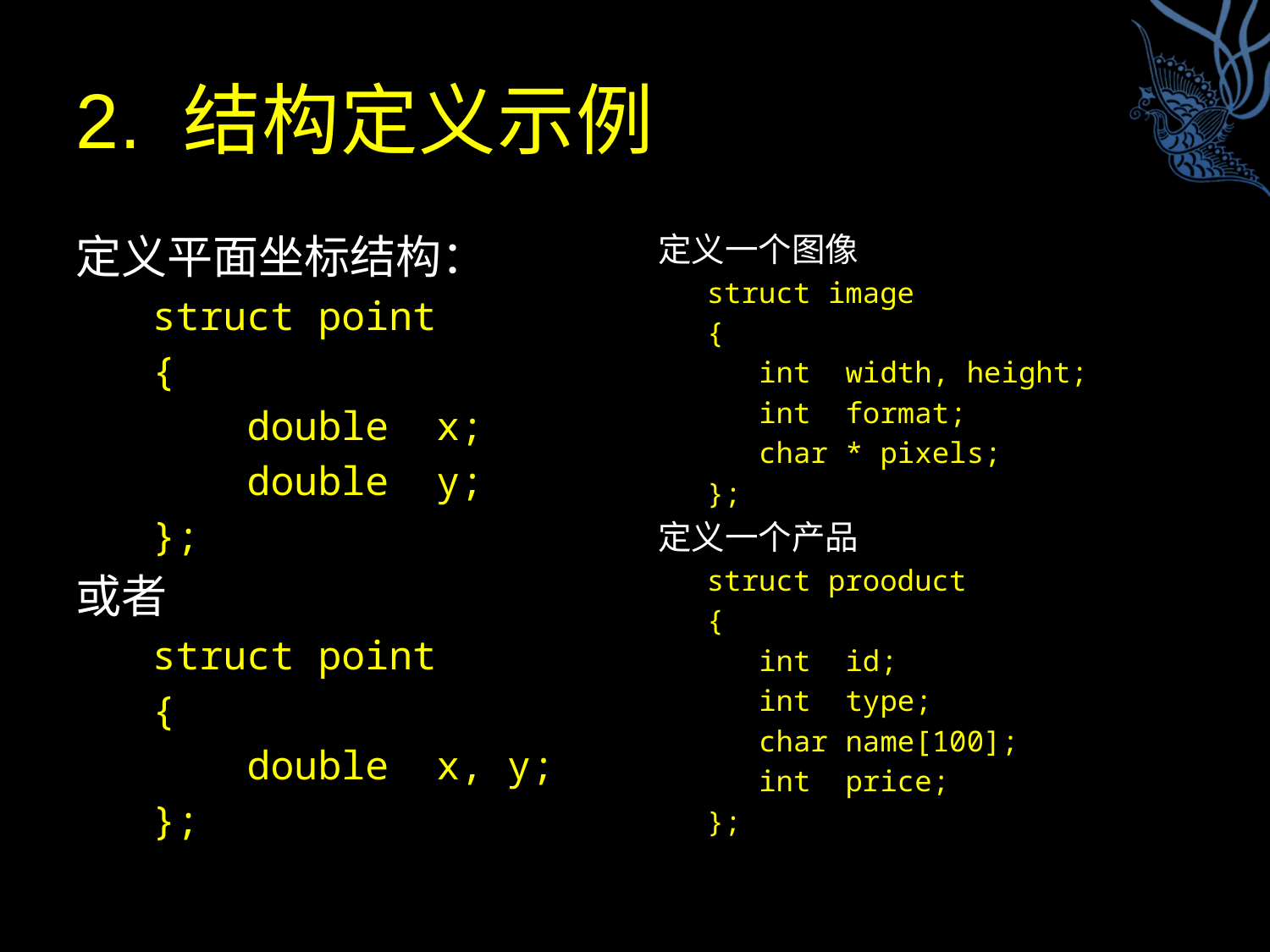

# 2. 结构定义示例
定义平面坐标结构：
struct point
{
    double  x;
    double  y;
};
或者
struct point
{
    double  x, y;
};

定义一个图像
struct image
{
   int  width, height;
   int  format;
   char * pixels;
};
定义一个产品
struct prooduct
{
   int  id;
   int  type;
   char name[100];
   int  price;
};